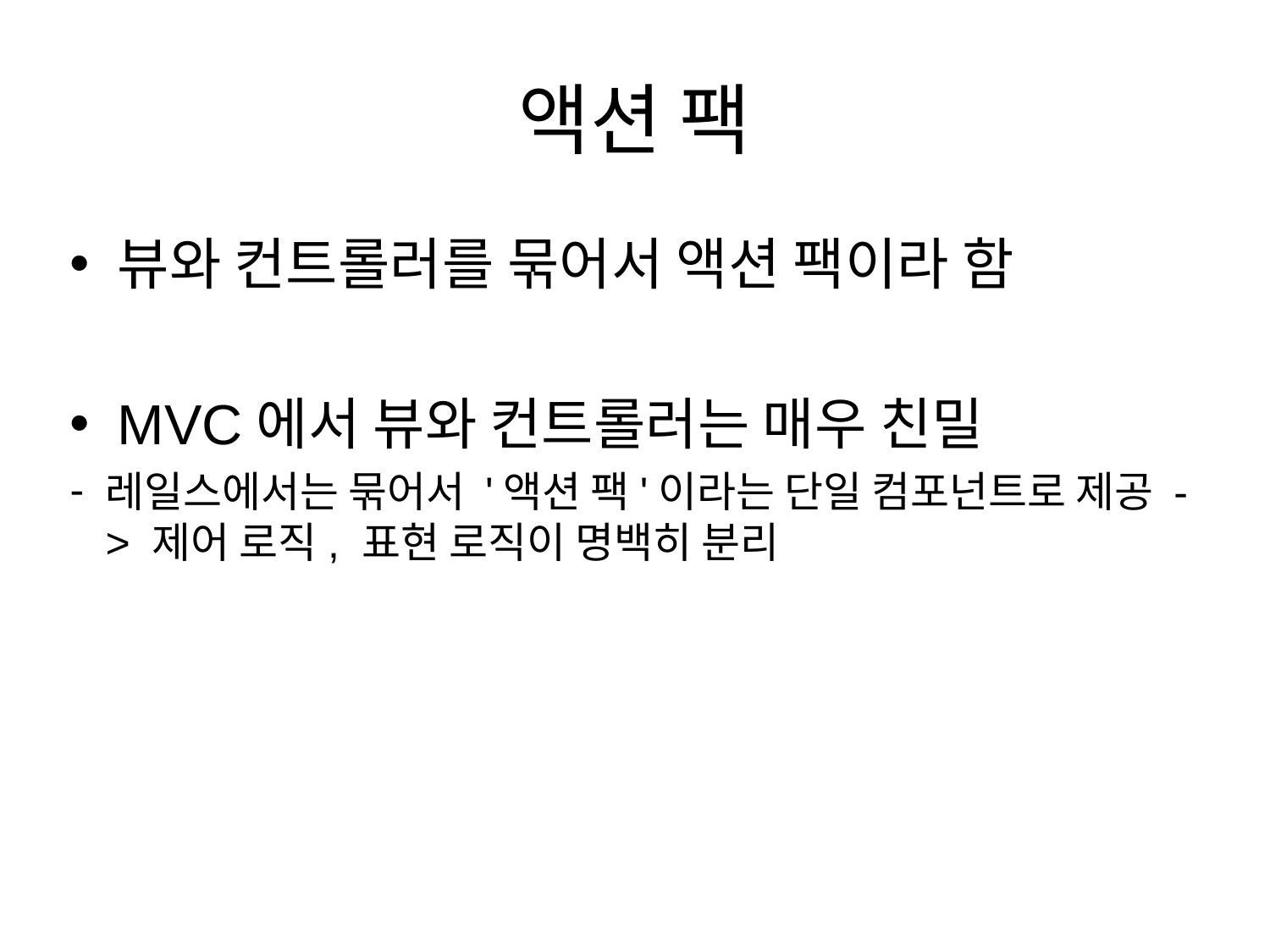

# 액션 팩
뷰와 컨트롤러를 묶어서 액션 팩이라 함

MVC에서 뷰와 컨트롤러는 매우 친밀
레일스에서는 묶어서 '액션 팩'이라는 단일 컴포넌트로 제공 -> 제어 로직, 표현 로직이 명백히 분리